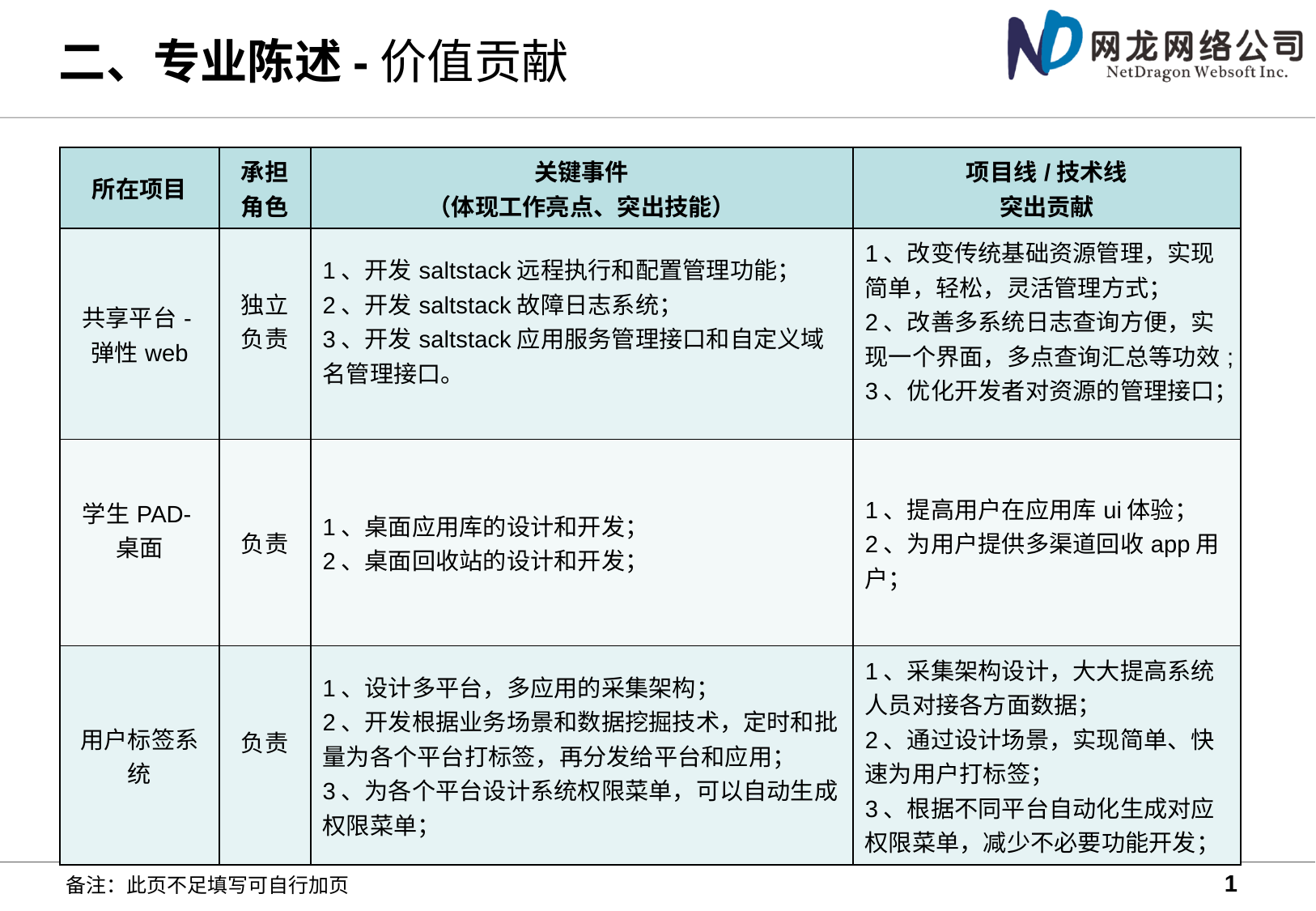

# 二、专业陈述-价值贡献
| 所在项目 | 承担角色 | 关键事件 （体现工作亮点、突出技能） | 项目线/技术线 突出贡献 |
| --- | --- | --- | --- |
| 共享平台-弹性web | 独立负责 | 1、开发saltstack远程执行和配置管理功能； 2、开发saltstack故障日志系统； 3、开发saltstack应用服务管理接口和自定义域名管理接口。 | 1、改变传统基础资源管理，实现简单，轻松，灵活管理方式； 2、改善多系统日志查询方便，实现一个界面，多点查询汇总等功效; 3、优化开发者对资源的管理接口； |
| 学生PAD-桌面 | 负责 | 1、桌面应用库的设计和开发； 2、桌面回收站的设计和开发； | 1、提高用户在应用库ui体验； 2、为用户提供多渠道回收app用户； |
| 用户标签系统 | 负责 | 1、设计多平台，多应用的采集架构； 2、开发根据业务场景和数据挖掘技术，定时和批量为各个平台打标签，再分发给平台和应用； 3、为各个平台设计系统权限菜单，可以自动生成权限菜单； | 1、采集架构设计，大大提高系统人员对接各方面数据； 2、通过设计场景，实现简单、快速为用户打标签； 3、根据不同平台自动化生成对应权限菜单，减少不必要功能开发； |
1
备注：此页不足填写可自行加页